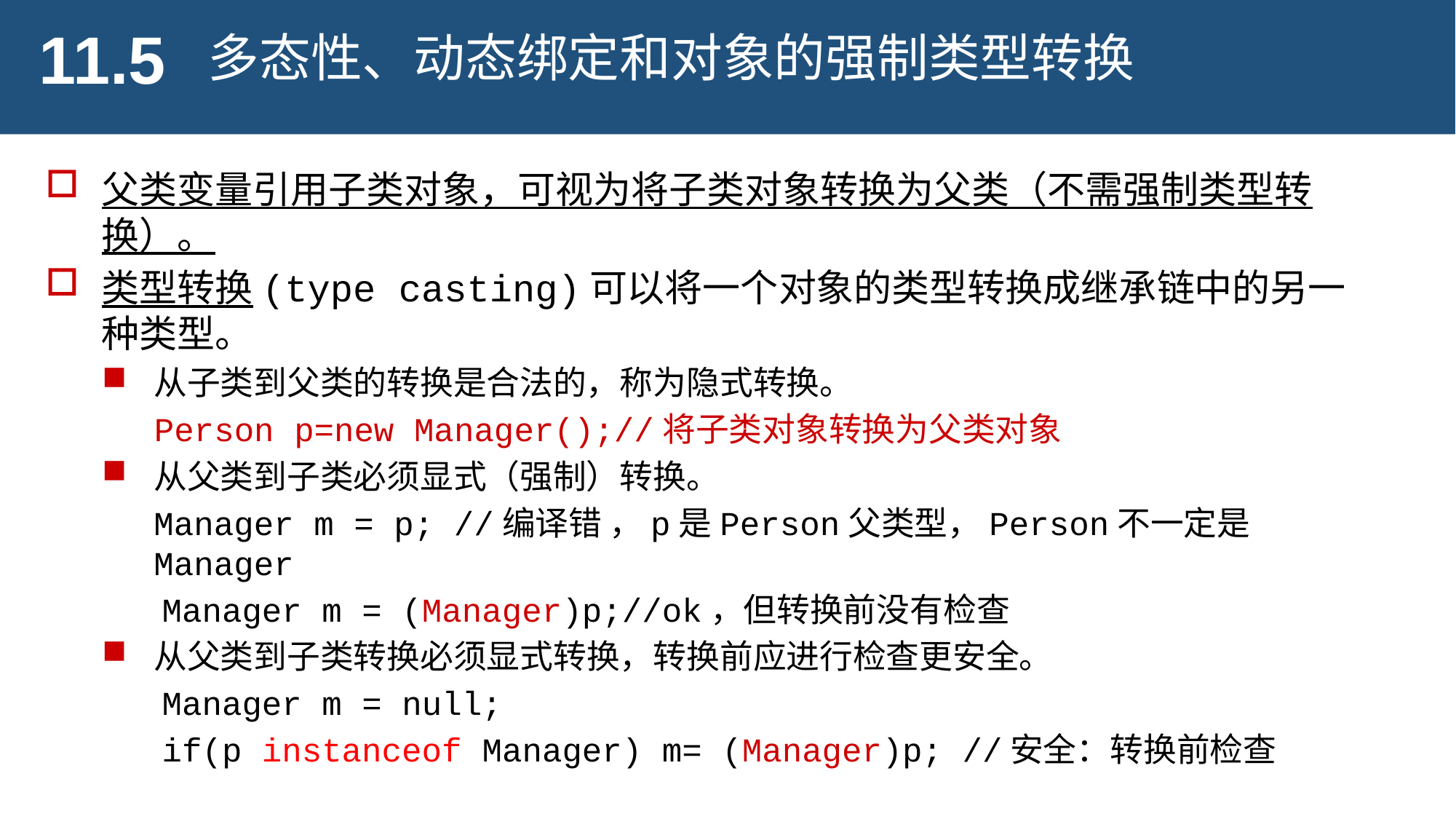

11.5
多态性、动态绑定和对象的强制类型转换
父类变量引用子类对象，可视为将子类对象转换为父类（不需强制类型转换）。
类型转换(type casting)可以将一个对象的类型转换成继承链中的另一种类型。
从子类到父类的转换是合法的，称为隐式转换。
Person p=new Manager();//将子类对象转换为父类对象
从父类到子类必须显式（强制）转换。
	Manager m = p; //编译错 ，p是Person父类型，Person不一定是Manager
   Manager m = (Manager)p;//ok，但转换前没有检查
从父类到子类转换必须显式转换，转换前应进行检查更安全。
   Manager m = null;
   if(p instanceof Manager) m= (Manager)p; //安全：转换前检查